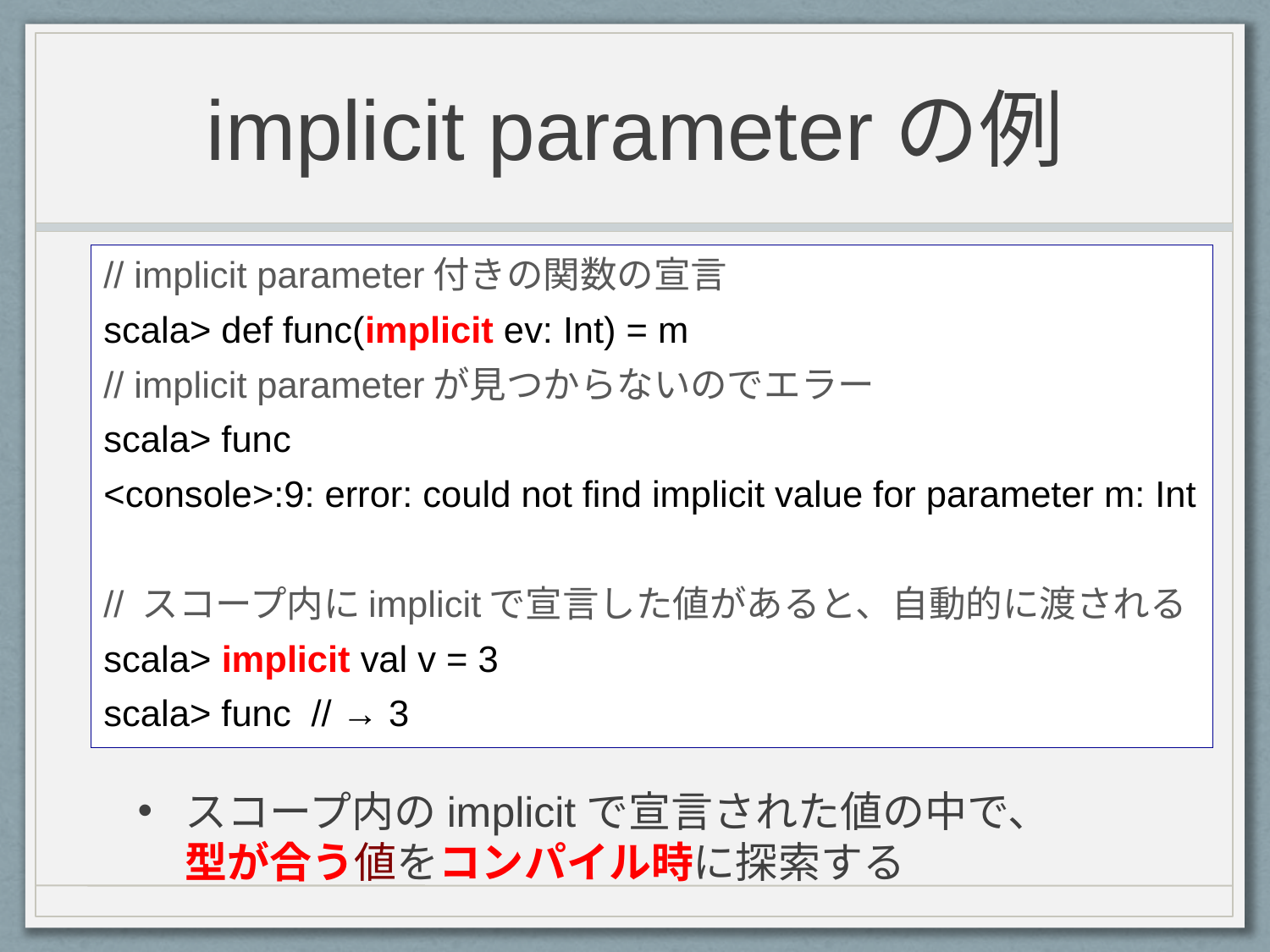

# implicit parameterの例
// implicit parameter付きの関数の宣言
scala> def func(implicit ev: Int) = m
// implicit parameterが見つからないのでエラー
scala> func
<console>:9: error: could not find implicit value for parameter m: Int

// スコープ内にimplicitで宣言した値があると、自動的に渡される
scala> implicit val v = 3
scala> func  // → 3
スコープ内のimplicitで宣言された値の中で、
型が合う値をコンパイル時に探索する